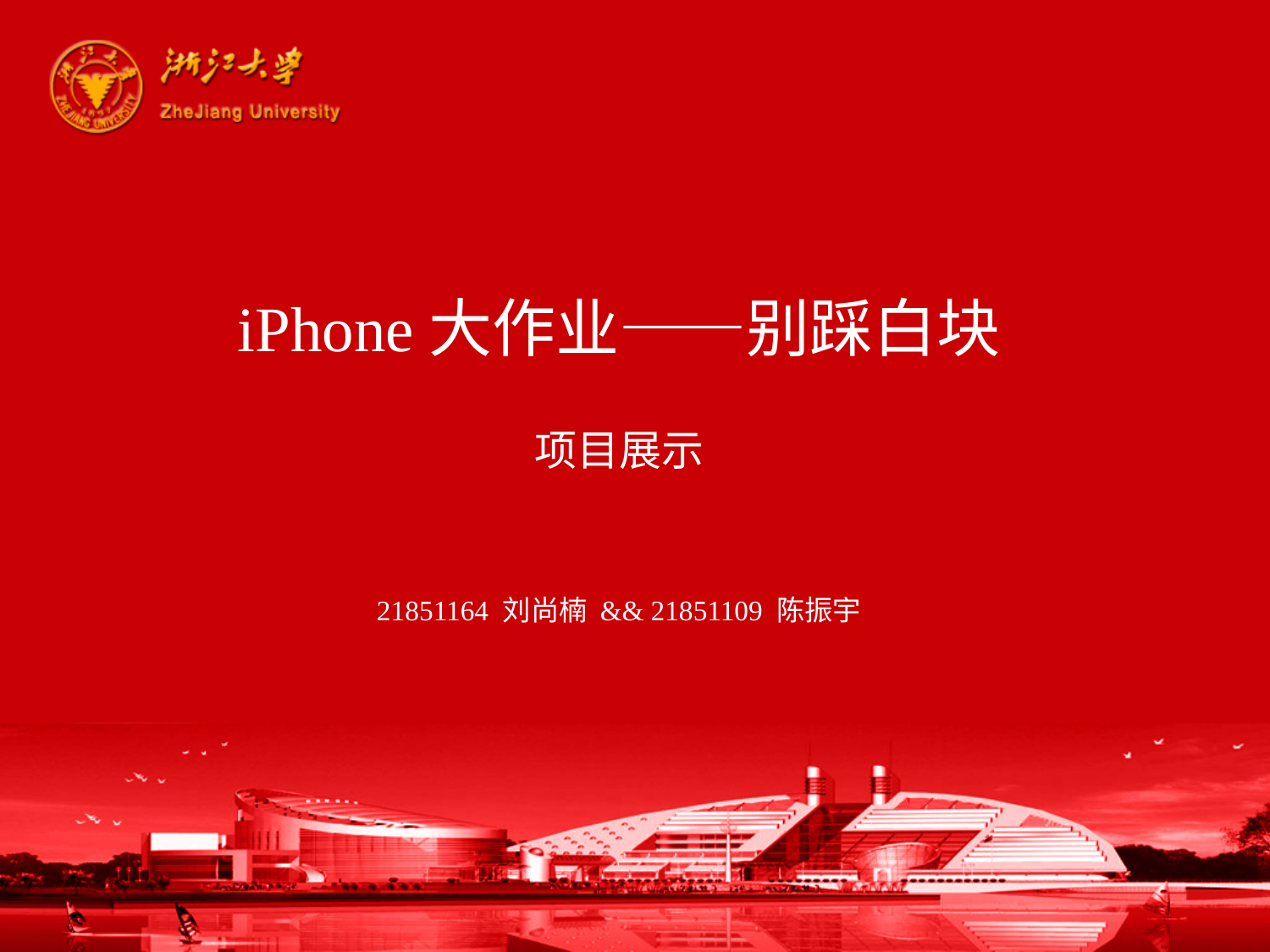

iPhone大作业——别踩白块

项目展示

21851164 刘尚楠 && 21851109 陈振宇